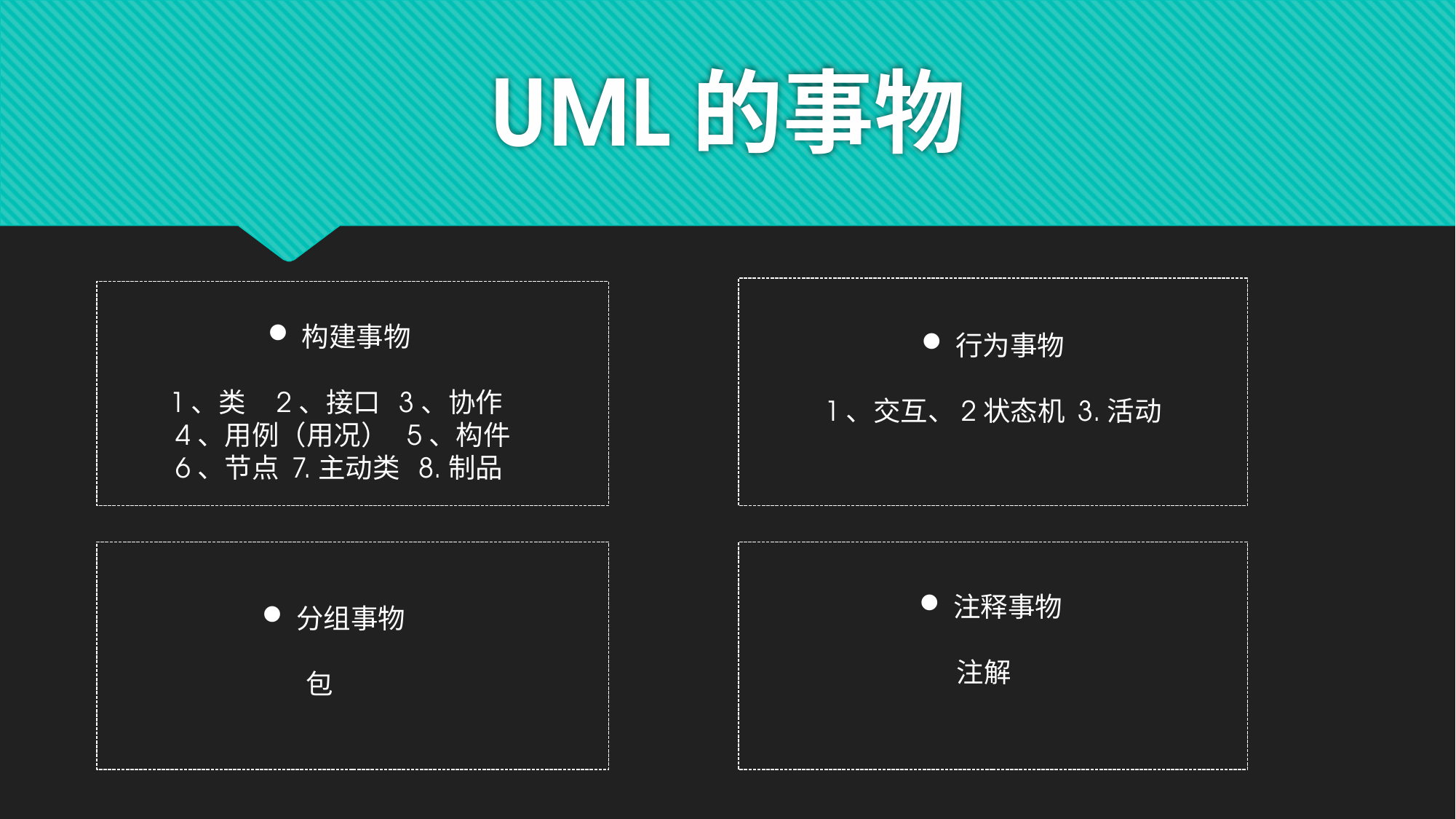

# UML的事物

构建事物

1、类    2、接口  3、协作
 4、用例（用况）  5、构件
6、节点 7.主动类  8.制品

行为事物

1、交互、2状态机 3.活动

注释事物

     注解
分组事物

      包